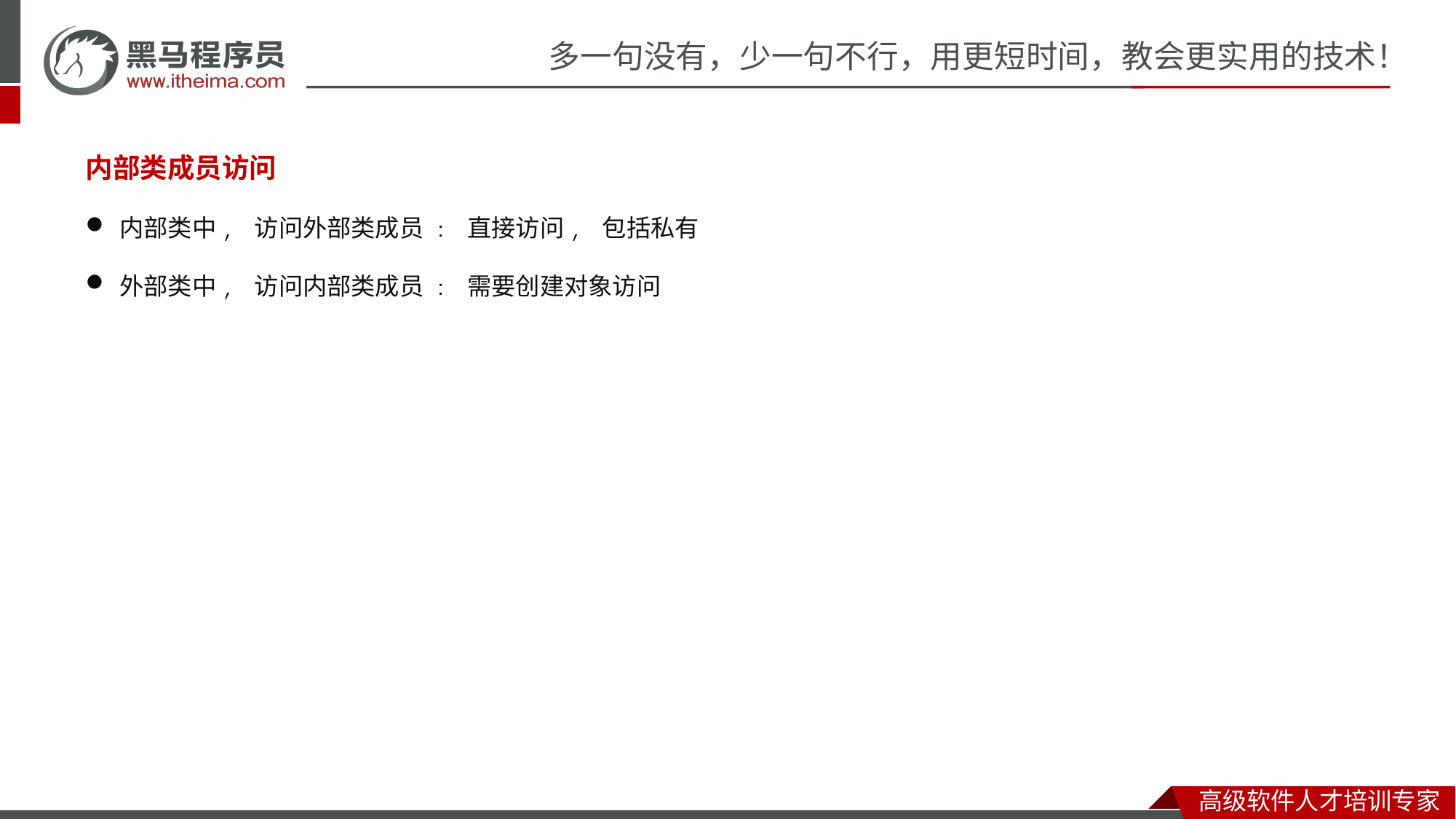

内部类成员访问
内部类中, 访问外部类成员 : 直接访问, 包括私有
外部类中, 访问内部类成员 : 需要创建对象访问